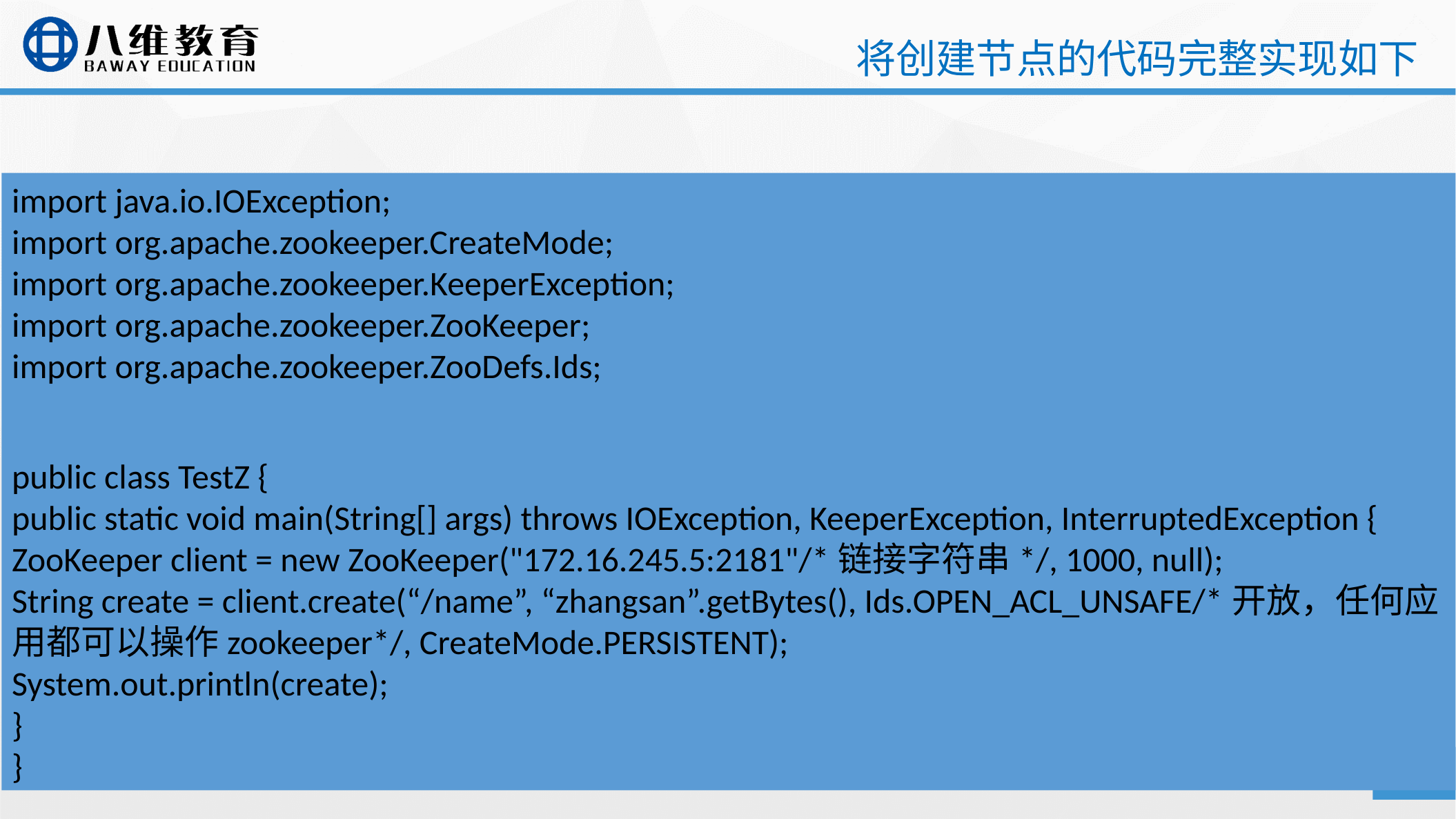

将创建节点的代码完整实现如下
import java.io.IOException;
import org.apache.zookeeper.CreateMode;
import org.apache.zookeeper.KeeperException;
import org.apache.zookeeper.ZooKeeper;
import org.apache.zookeeper.ZooDefs.Ids;

public class TestZ {
public static void main(String[] args) throws IOException, KeeperException, InterruptedException {
ZooKeeper client = new ZooKeeper("172.16.245.5:2181"/*链接字符串*/, 1000, null);
String create = client.create(“/name”, “zhangsan”.getBytes(), Ids.OPEN_ACL_UNSAFE/*开放，任何应用都可以操作zookeeper*/, CreateMode.PERSISTENT);
System.out.println(create);
}
}